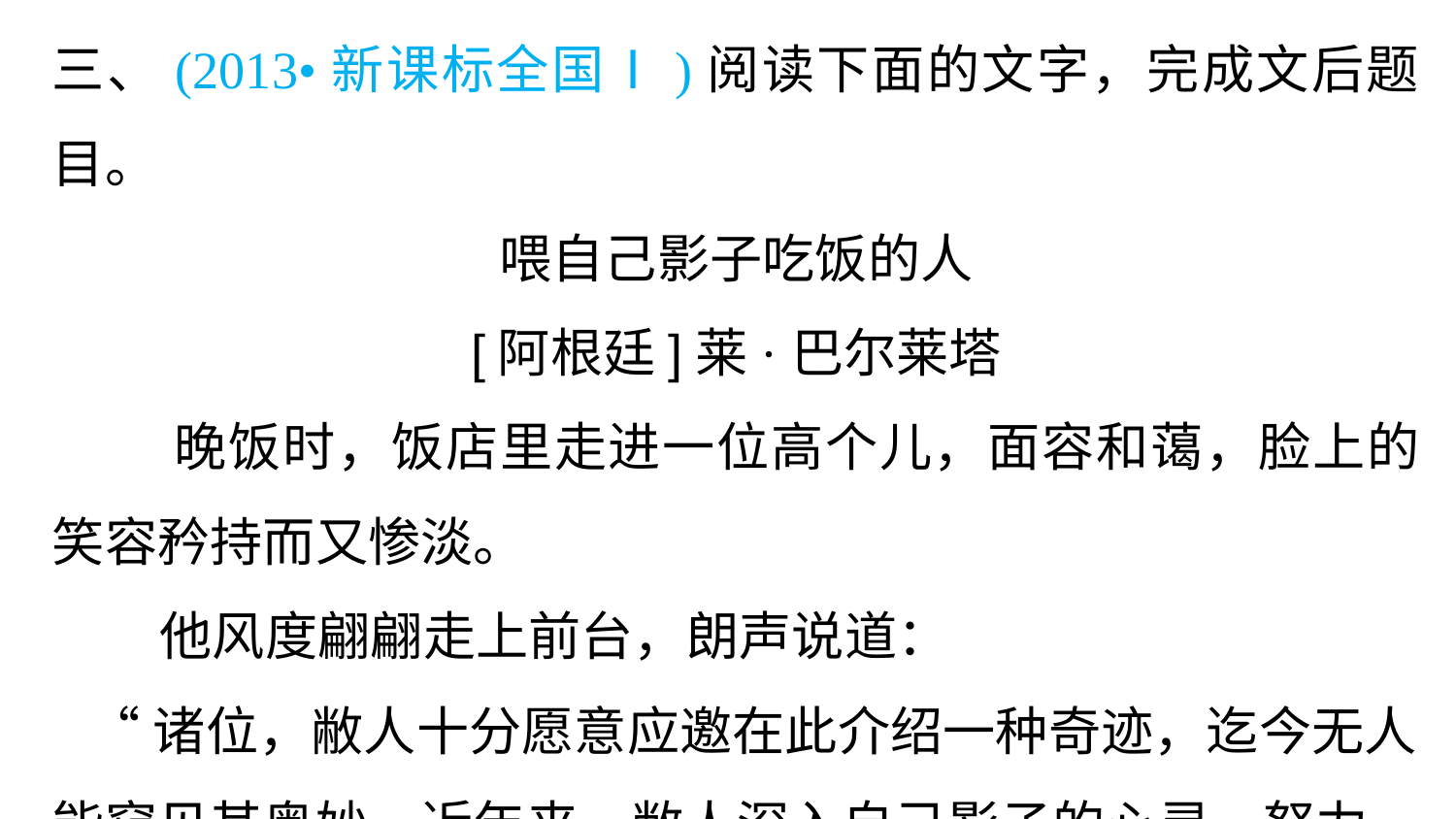

三、(2013•新课标全国Ⅰ)阅读下面的文字，完成文后题目。
喂自己影子吃饭的人
[阿根廷]莱·巴尔莱塔
        晚饭时，饭店里走进一位高个儿，面容和蔼，脸上的笑容矜持而又惨淡。
        他风度翩翩走上前台，朗声说道：
   “诸位，敝人十分愿意应邀在此介绍一种奇迹，迄今无人能窥见其奥妙。近年来，敝人深入自己影子的心灵，努力